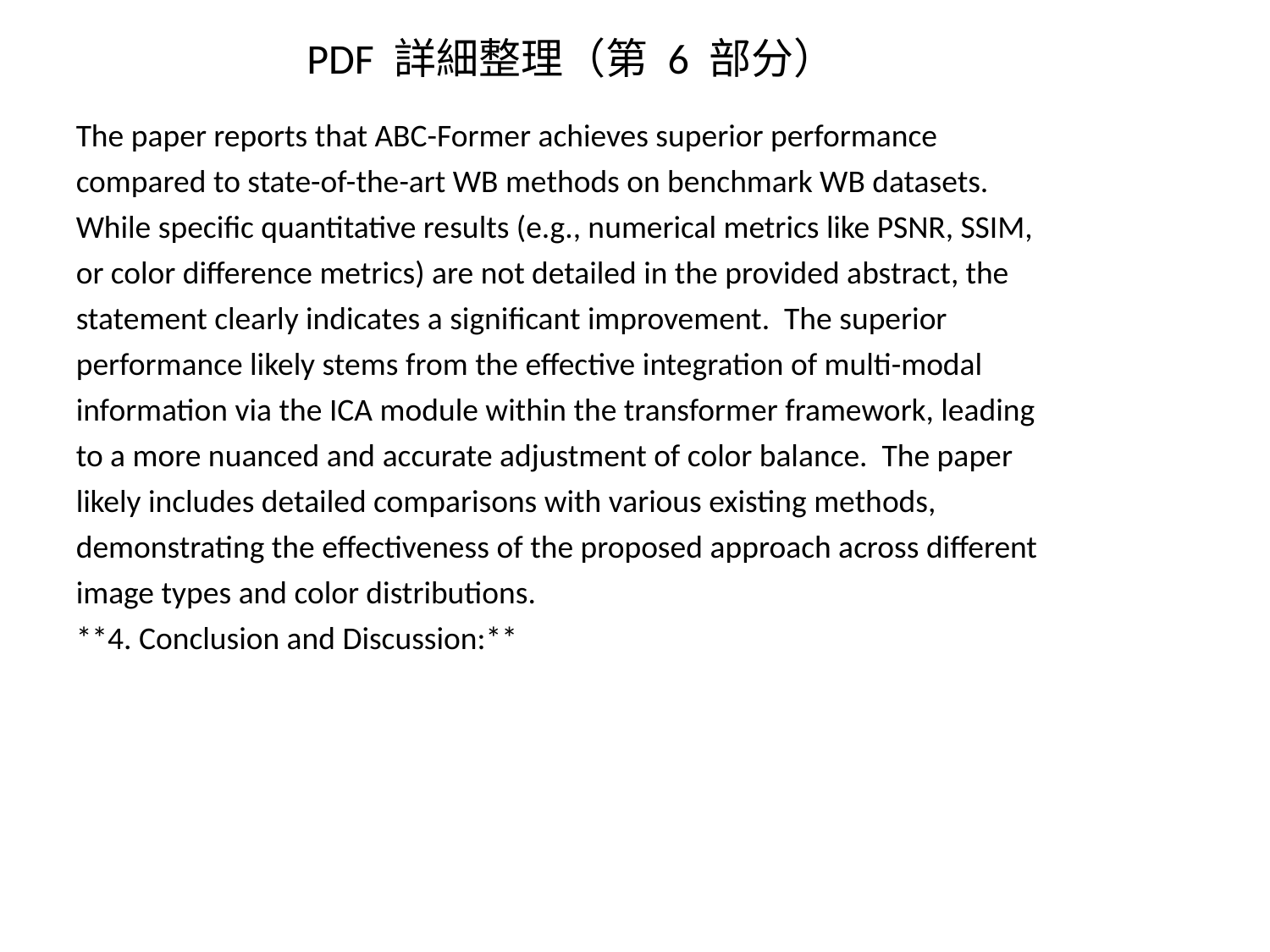

PDF 詳細整理（第 6 部分）

The paper reports that ABC-Former achieves superior performance compared to state-of-the-art WB methods on benchmark WB datasets. While specific quantitative results (e.g., numerical metrics like PSNR, SSIM, or color difference metrics) are not detailed in the provided abstract, the statement clearly indicates a significant improvement.  The superior performance likely stems from the effective integration of multi-modal information via the ICA module within the transformer framework, leading to a more nuanced and accurate adjustment of color balance.  The paper likely includes detailed comparisons with various existing methods, demonstrating the effectiveness of the proposed approach across different image types and color distributions.
**4. Conclusion and Discussion:**